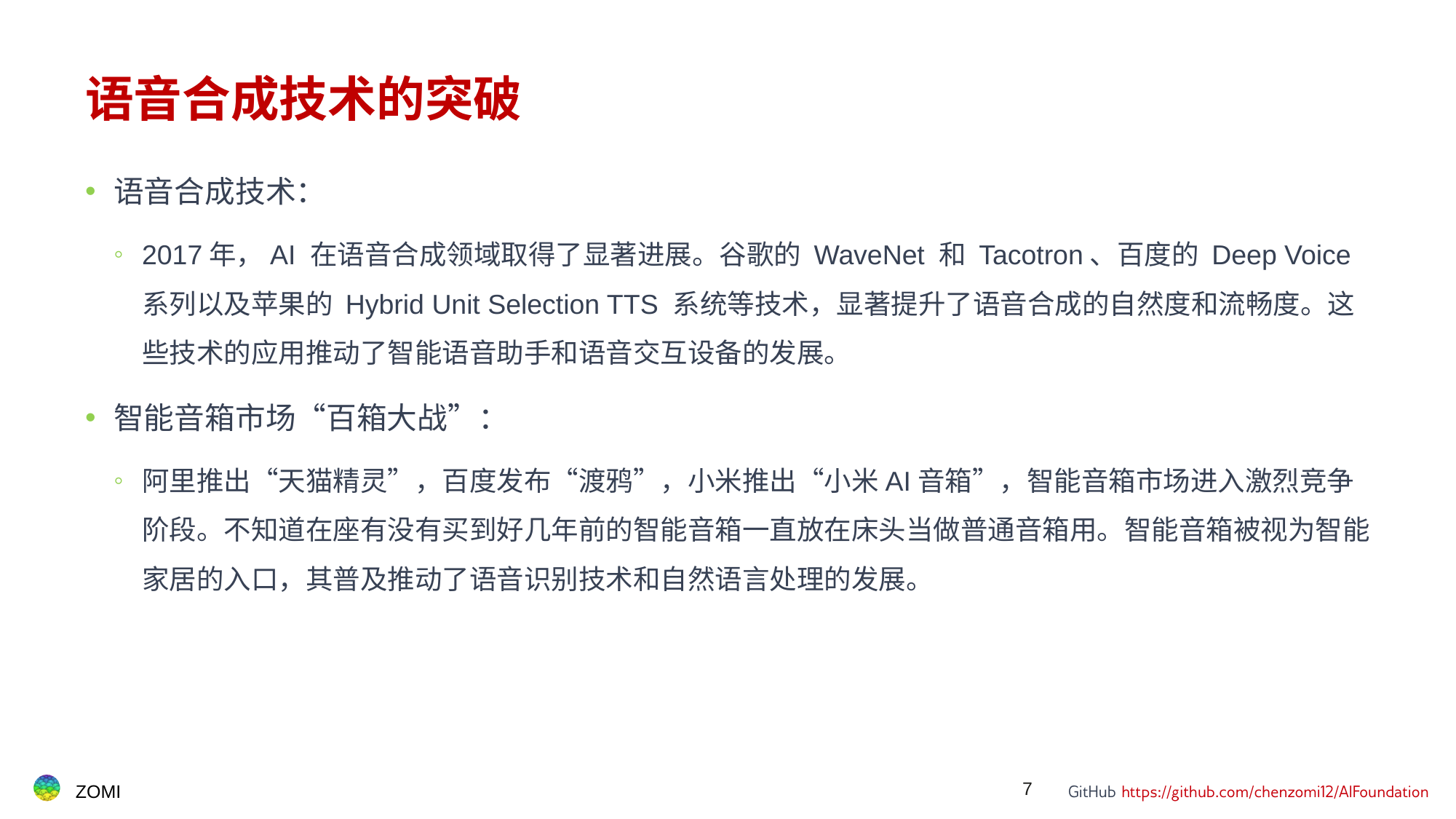

# 语音合成技术的突破
语音合成技术：
2017年，AI 在语音合成领域取得了显著进展。谷歌的 WaveNet 和 Tacotron、百度的 Deep Voice 系列以及苹果的 Hybrid Unit Selection TTS 系统等技术，显著提升了语音合成的自然度和流畅度。这些技术的应用推动了智能语音助手和语音交互设备的发展。
智能音箱市场“百箱大战”：
阿里推出“天猫精灵”，百度发布“渡鸦”，小米推出“小米AI音箱”，智能音箱市场进入激烈竞争阶段。不知道在座有没有买到好几年前的智能音箱一直放在床头当做普通音箱用。智能音箱被视为智能家居的入口，其普及推动了语音识别技术和自然语言处理的发展。